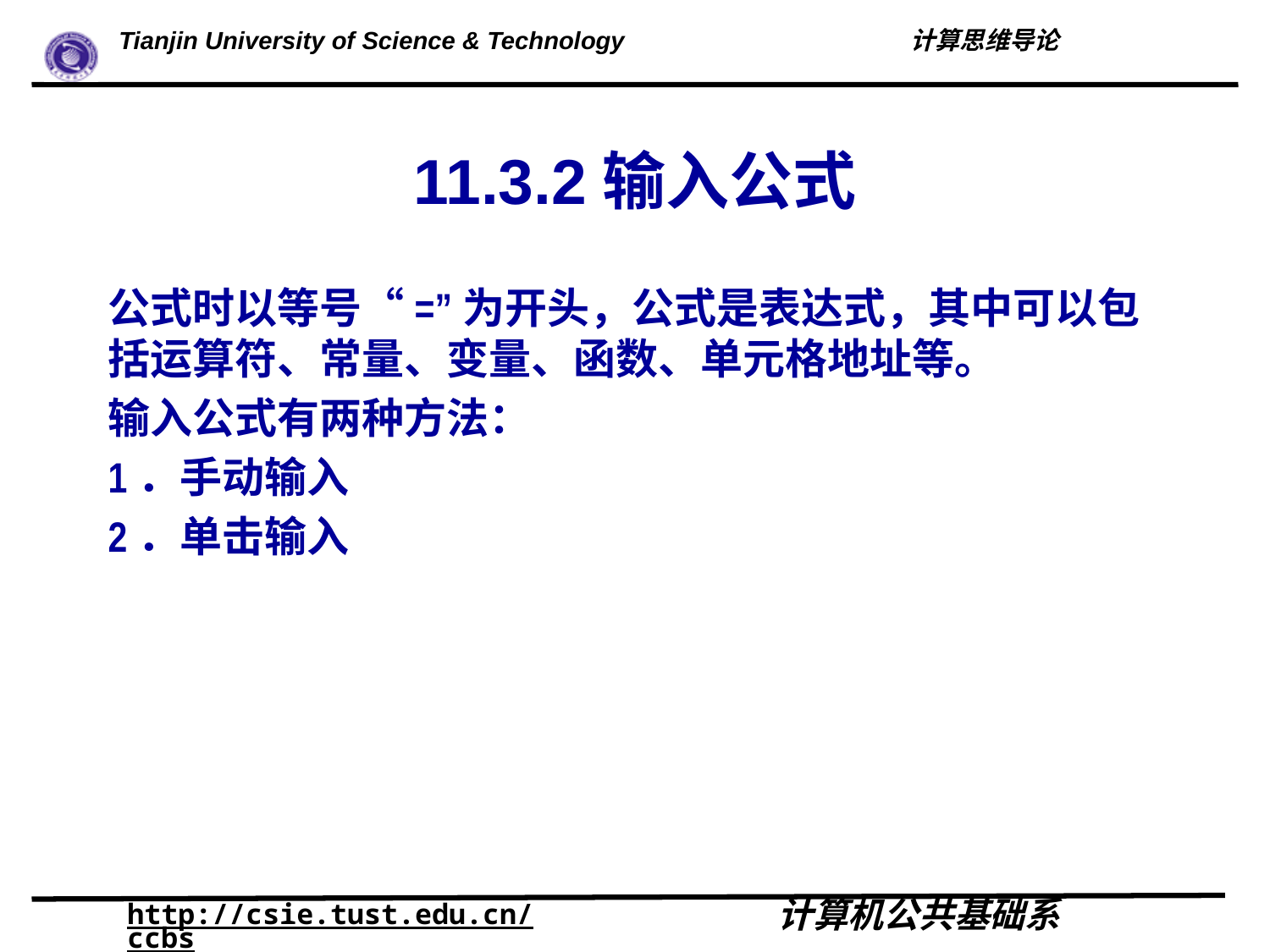

# 11.3.2输入公式
公式时以等号“=”为开头，公式是表达式，其中可以包括运算符、常量、变量、函数、单元格地址等。
输入公式有两种方法：
1．手动输入
2．单击输入